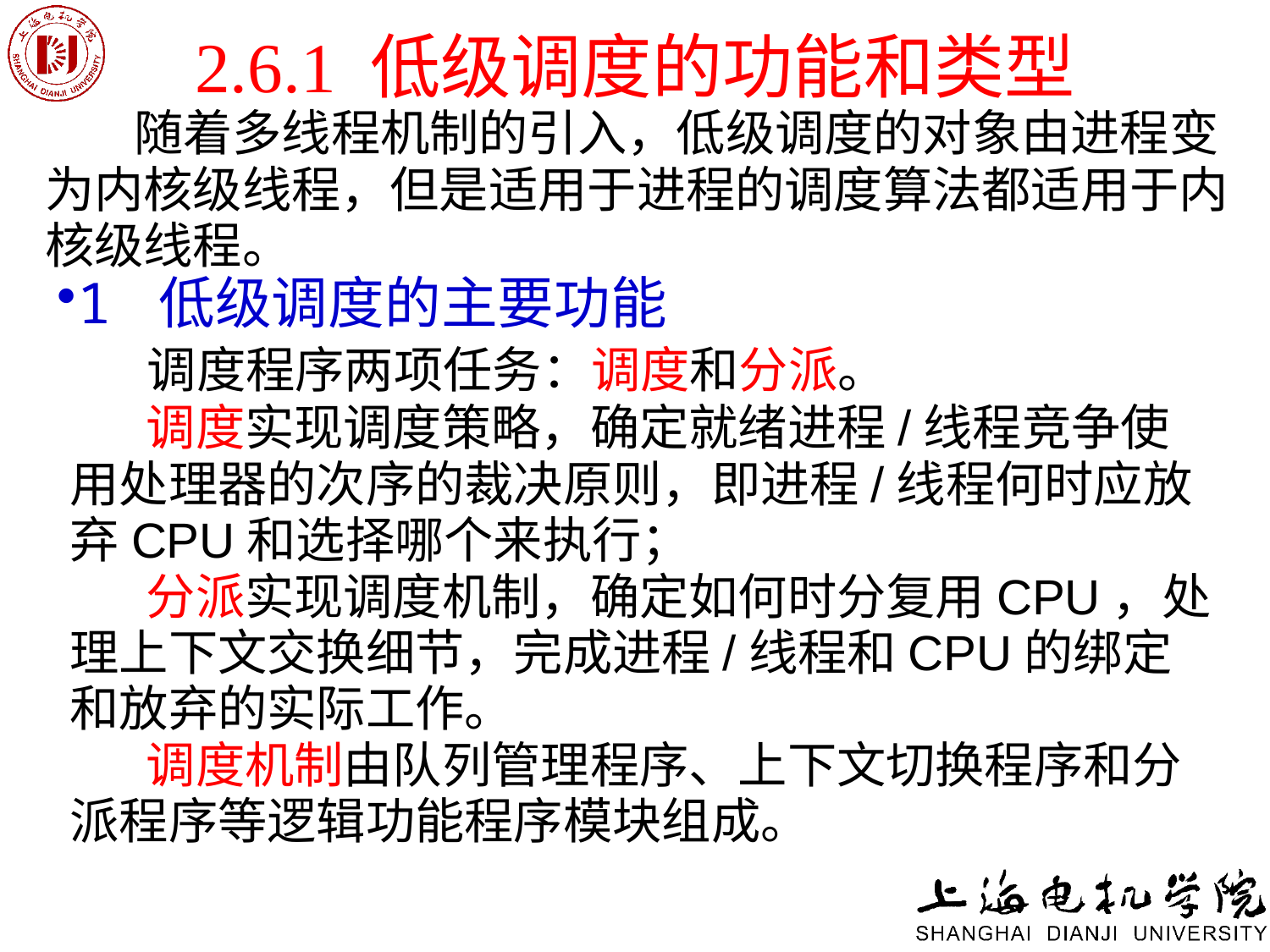

# 2.6.1 低级调度的功能和类型
       随着多线程机制的引入，低级调度的对象由进程变为内核级线程，但是适用于进程的调度算法都适用于内核级线程。
1 低级调度的主要功能
      调度程序两项任务：调度和分派。
       调度实现调度策略，确定就绪进程/线程竞争使用处理器的次序的裁决原则，即进程/线程何时应放弃CPU和选择哪个来执行；
       分派实现调度机制，确定如何时分复用CPU，处理上下文交换细节，完成进程/线程和CPU的绑定和放弃的实际工作。
       调度机制由队列管理程序、上下文切换程序和分派程序等逻辑功能程序模块组成。